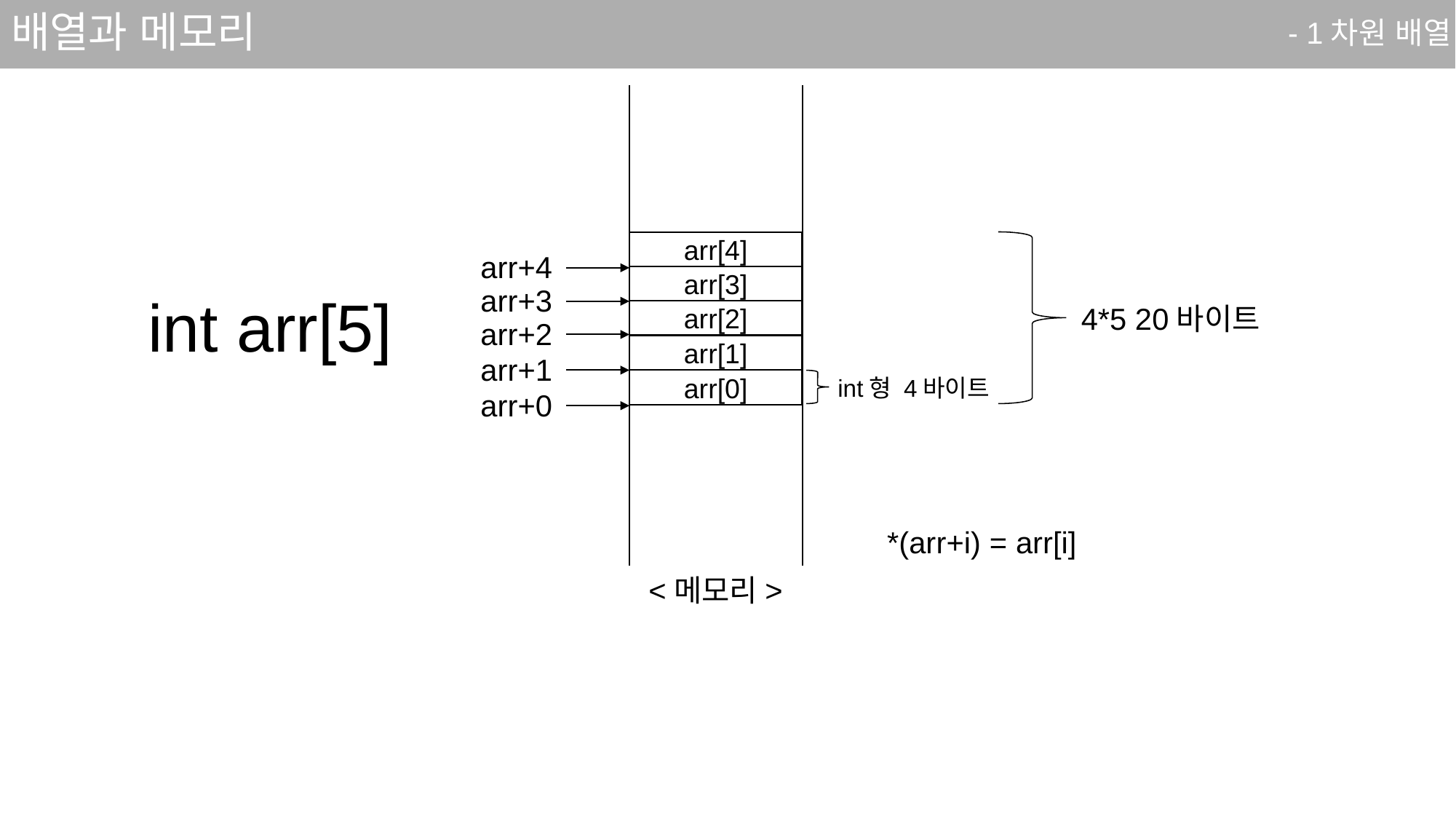

# 배열과 메모리
- 1차원 배열
arr[4]

arr+4
arr[3]
arr+3
int arr[5]
4*5 20바이트
arr[2]
arr+2
arr[1]
arr+1
int형 4바이트
arr[0]

arr+0
*(arr+i) = arr[i]
<메모리>